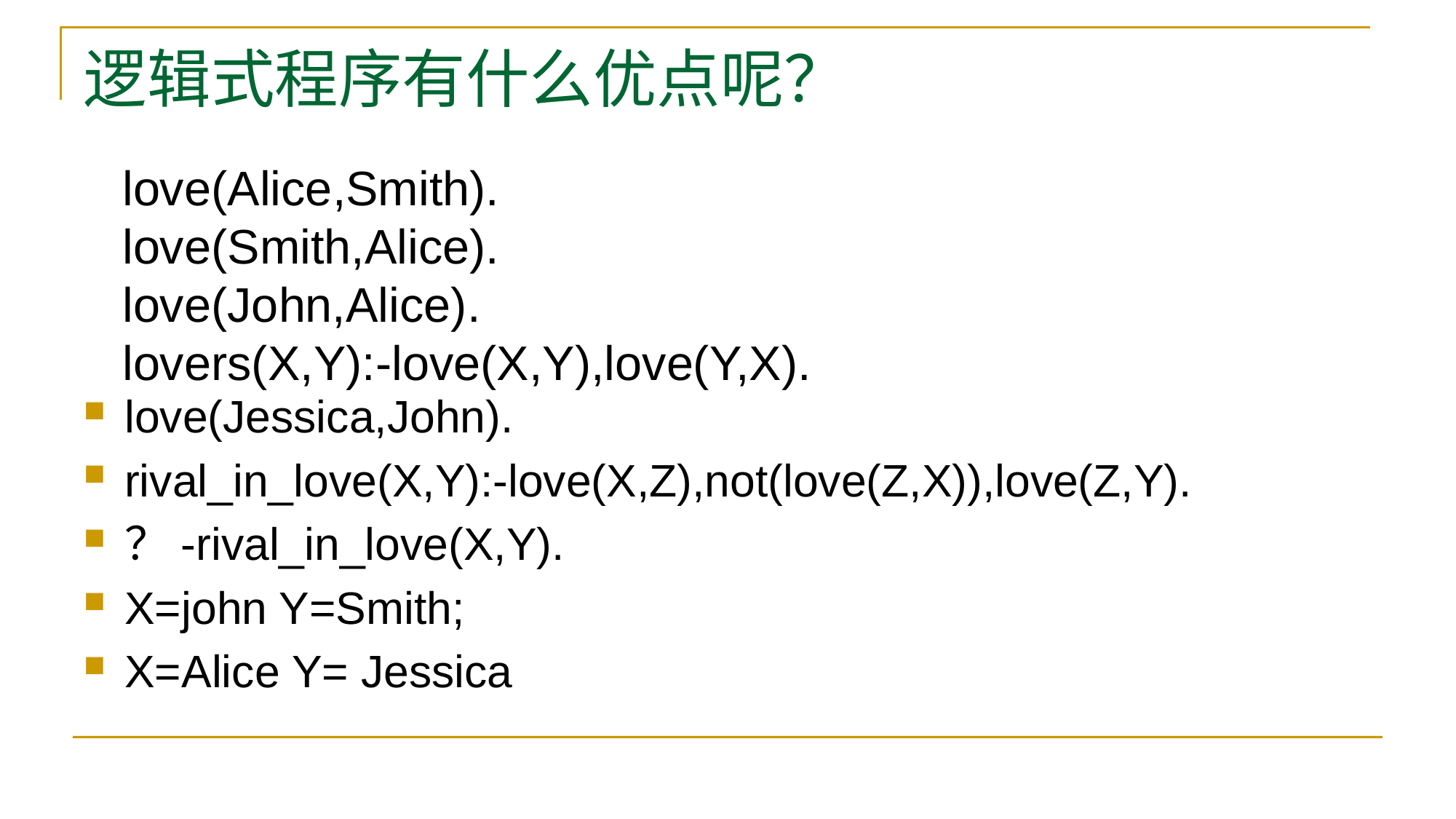

# 逻辑式程序有什么优点呢？
love(Alice,Smith). 
love(Smith,Alice). 
love(John,Alice).
lovers(X,Y):-love(X,Y),love(Y,X).

love(Jessica,John).
rival_in_love(X,Y):-love(X,Z),not(love(Z,X)),love(Z,Y).
？-rival_in_love(X,Y).
X=john Y=Smith;
X=Alice Y= Jessica